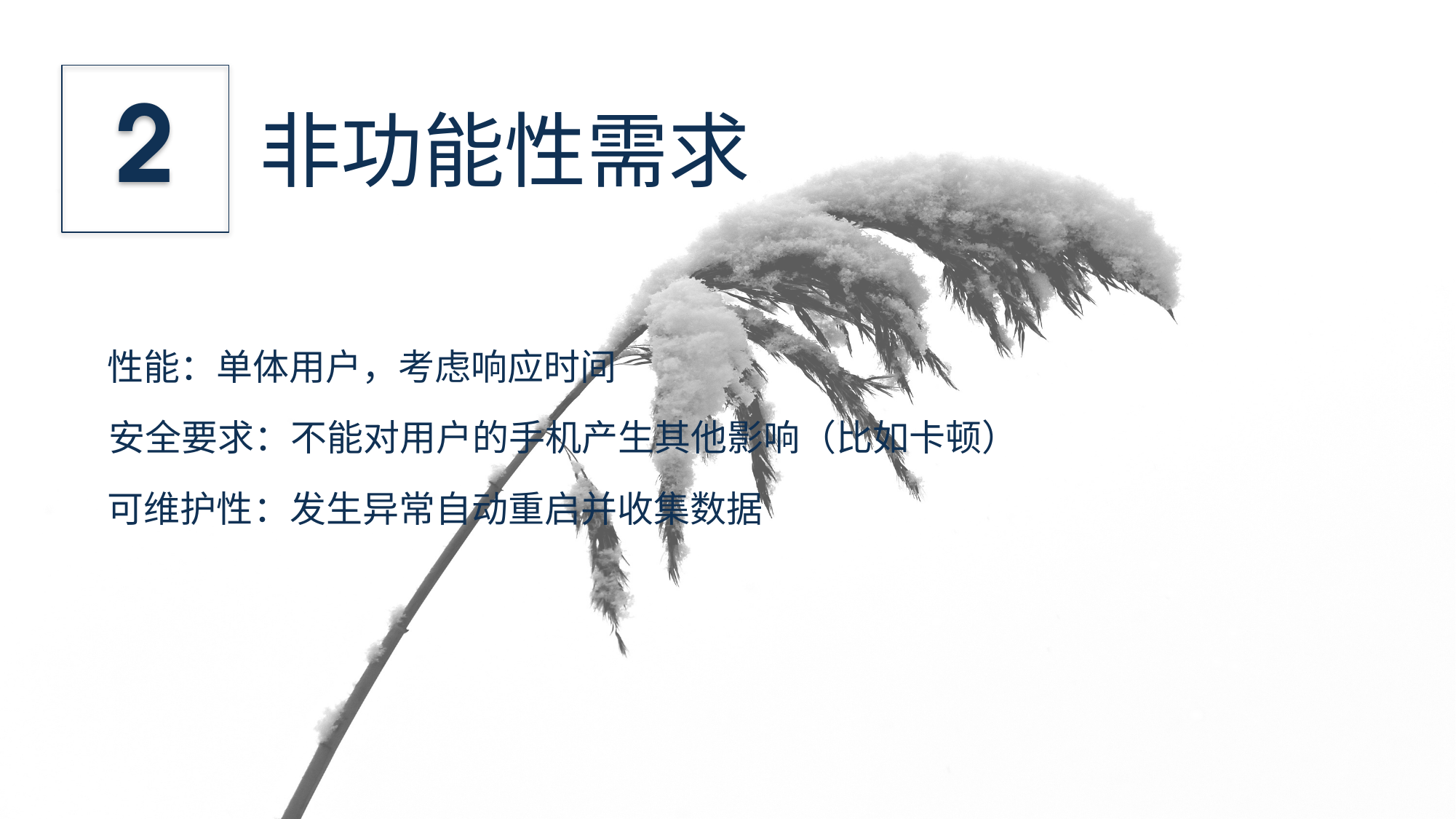

2
非功能性需求
性能：单体用户，考虑响应时间
安全要求：不能对用户的手机产生其他影响（比如卡顿）
可维护性：发生异常自动重启并收集数据